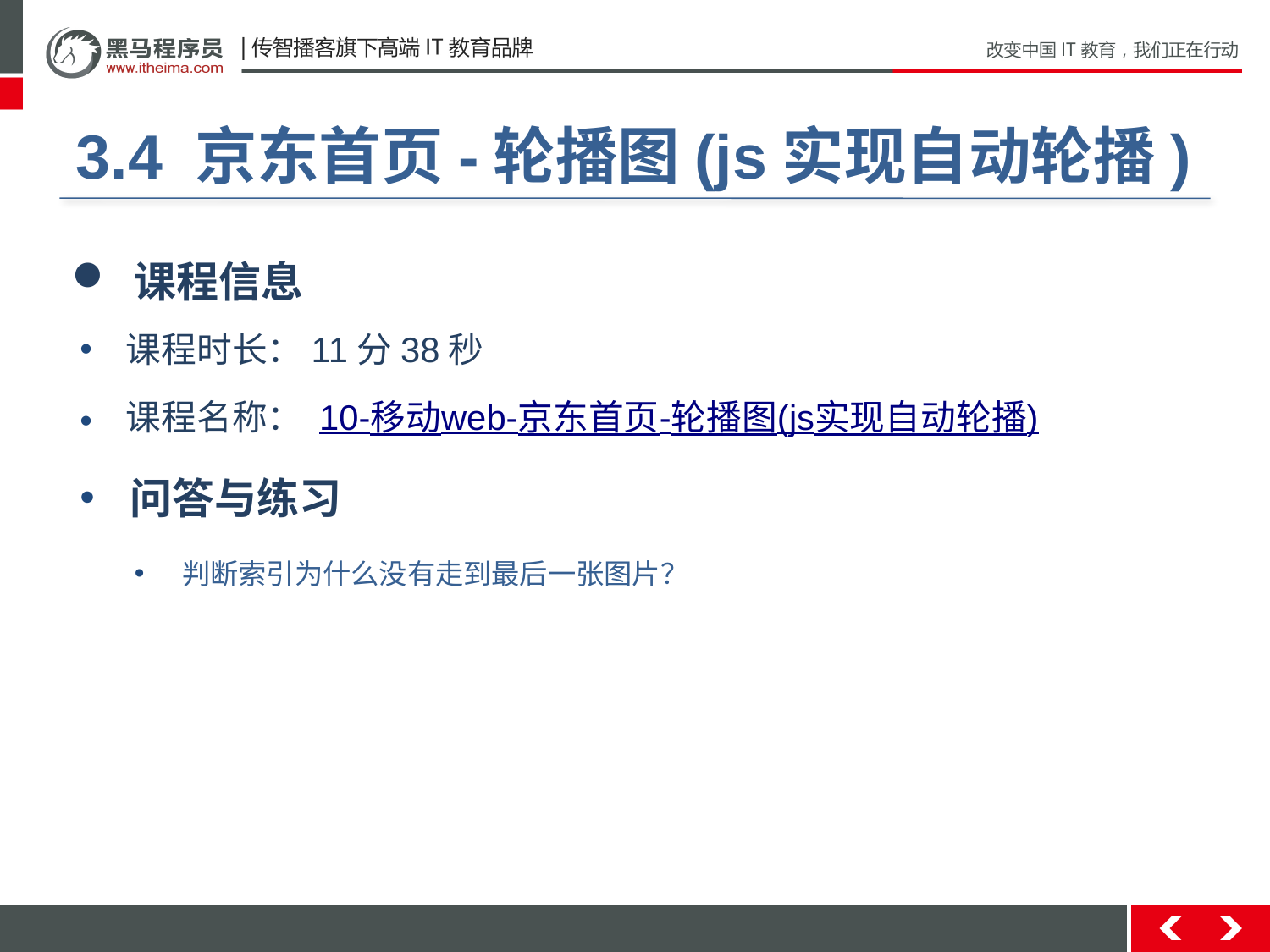

#
3.4 京东首页-轮播图(js实现自动轮播)
 课程信息
 课程时长：11分38秒
 课程名称： 10-移动web-京东首页-轮播图(js实现自动轮播)
 问答与练习
判断索引为什么没有走到最后一张图片？